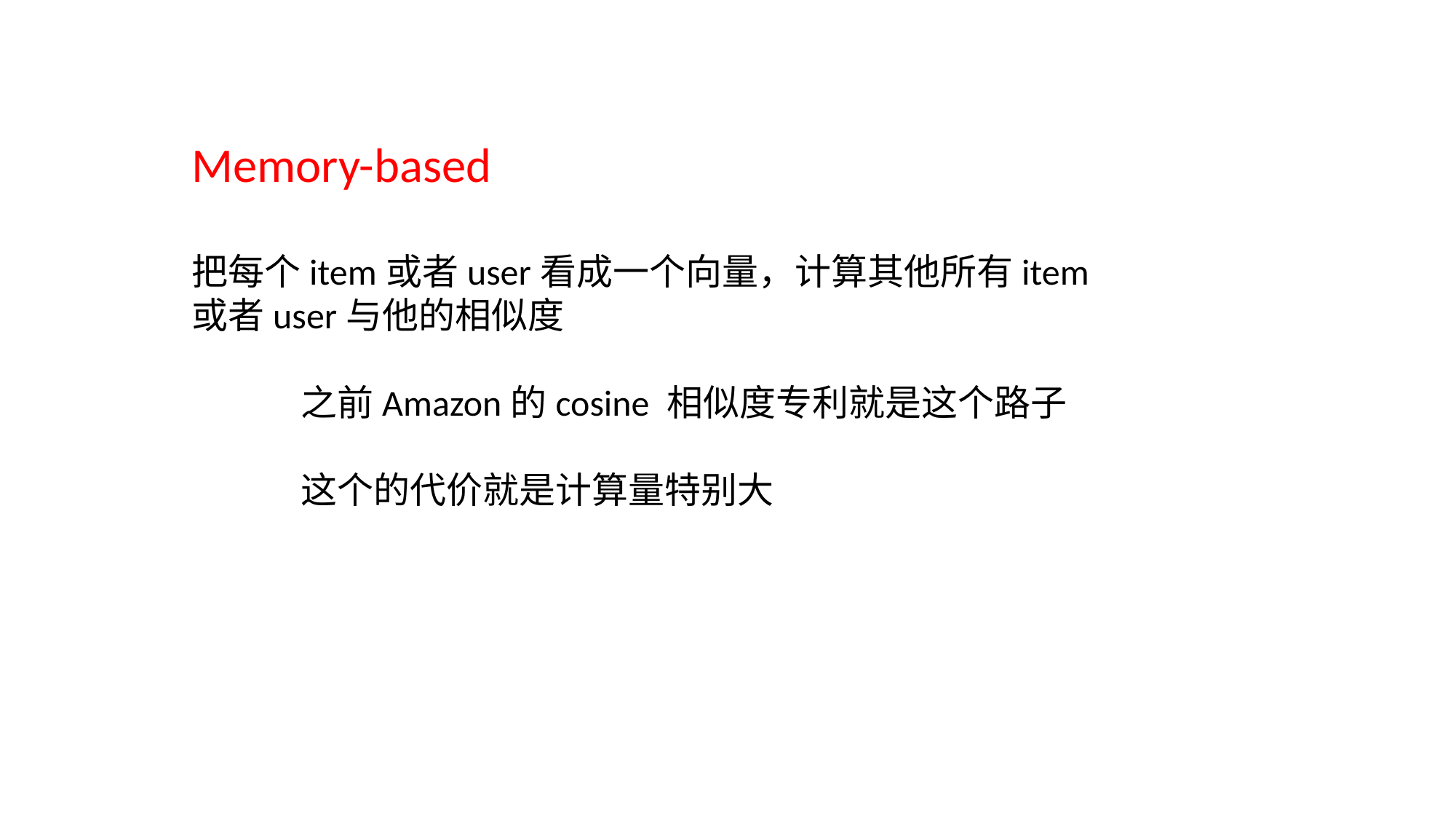

Memory-based
把每个item或者user看成一个向量，计算其他所有item或者user与他的相似度

	之前Amazon的cosine 相似度专利就是这个路子

	这个的代价就是计算量特别大